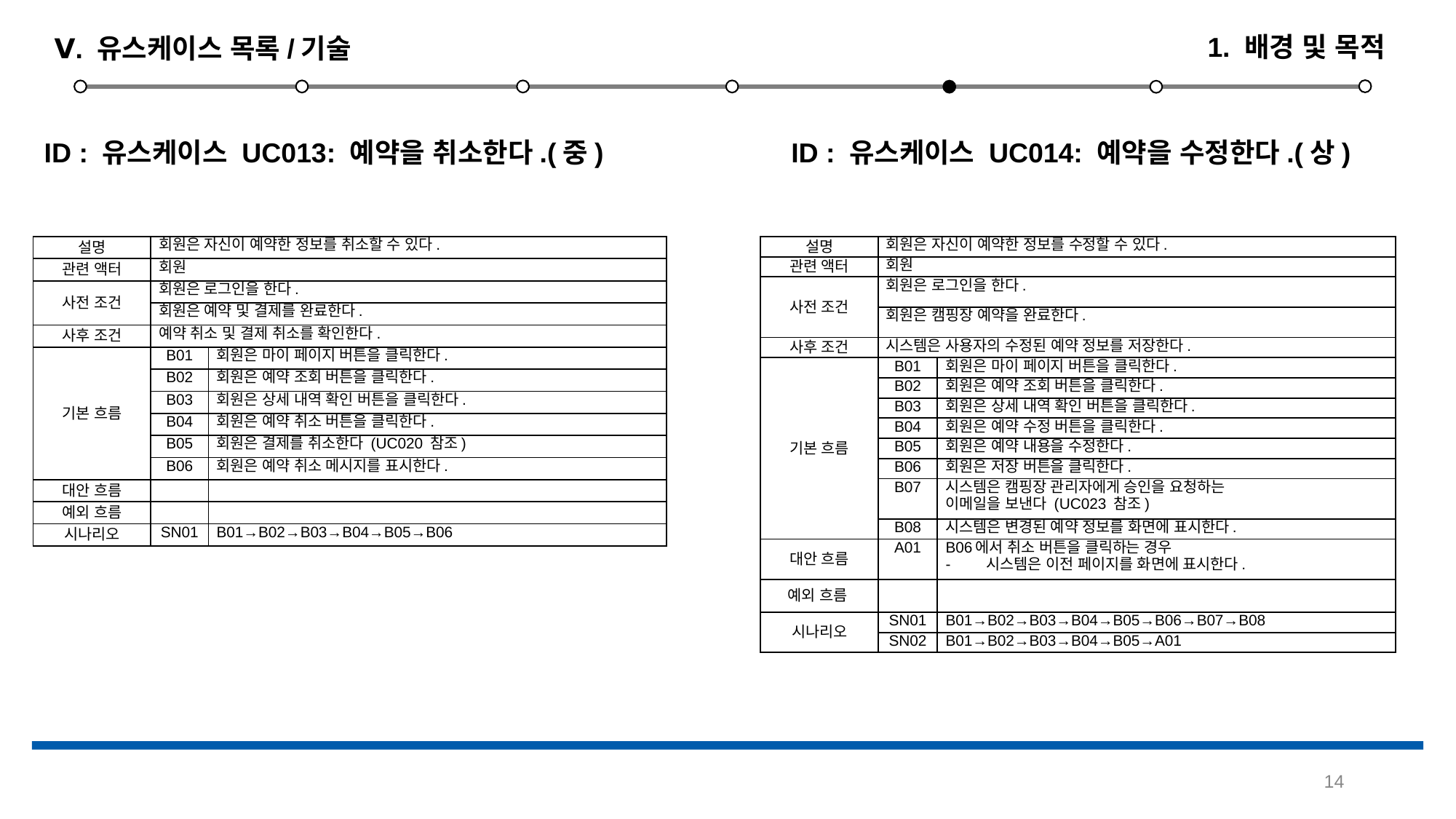

1. 배경 및 목적
Ⅴ. 유스케이스 목록/기술

ID : 유스케이스 UC013: 예약을 취소한다.(중)
ID : 유스케이스 UC014: 예약을 수정한다.(상)
| 설명 | 회원은 자신이 예약한 정보를 취소할 수 있다. |  |
| --- | --- | --- |
| 관련 액터 | 회원 |  |
| 사전 조건 | 회원은 로그인을 한다. |  |
|  | 회원은 예약 및 결제를 완료한다. |  |
| 사후 조건 | 예약 취소 및 결제 취소를 확인한다. |  |
| 기본 흐름 | B01 | 회원은 마이 페이지 버튼을 클릭한다. |
|  | B02 | 회원은 예약 조회 버튼을 클릭한다. |
|  | B03 | 회원은 상세 내역 확인 버튼을 클릭한다. |
|  | B04 | 회원은 예약 취소 버튼을 클릭한다. |
|  | B05 | 회원은 결제를 취소한다 (UC020 참조) |
|  | B06 | 회원은 예약 취소 메시지를 표시한다. |
| 대안 흐름 |  |  |
| 예외 흐름 |  |  |
| 시나리오 | SN01 | B01→B02→B03→B04→B05→B06 |
| 설명 | 회원은 자신이 예약한 정보를 수정할 수 있다. |  |
| --- | --- | --- |
| 관련 액터 | 회원 |  |
| 사전 조건 | 회원은 로그인을 한다. |  |
|  | 회원은 캠핑장 예약을 완료한다. |  |
| 사후 조건 | 시스템은 사용자의 수정된 예약 정보를 저장한다. |  |
| 기본 흐름 | B01 | 회원은 마이 페이지 버튼을 클릭한다. |
|  | B02 | 회원은 예약 조회 버튼을 클릭한다. |
|  | B03 | 회원은 상세 내역 확인 버튼을 클릭한다. |
|  | B04 | 회원은 예약 수정 버튼을 클릭한다. |
|  | B05 | 회원은 예약 내용을 수정한다. |
|  | B06 | 회원은 저장 버튼을 클릭한다. |
|  | B07 | 시스템은 캠핑장 관리자에게 승인을 요청하는 이메일을 보낸다 (UC023 참조) |
|  | B08 | 시스템은 변경된 예약 정보를 화면에 표시한다. |
| 대안 흐름 | A01 | B06에서 취소 버튼을 클릭하는 경우 시스템은 이전 페이지를 화면에 표시한다. |
| 예외 흐름 |  |  |
| 시나리오 | SN01 | B01→B02→B03→B04→B05→B06→B07→B08 |
|  | SN02 | B01→B02→B03→B04→B05→A01 |

14